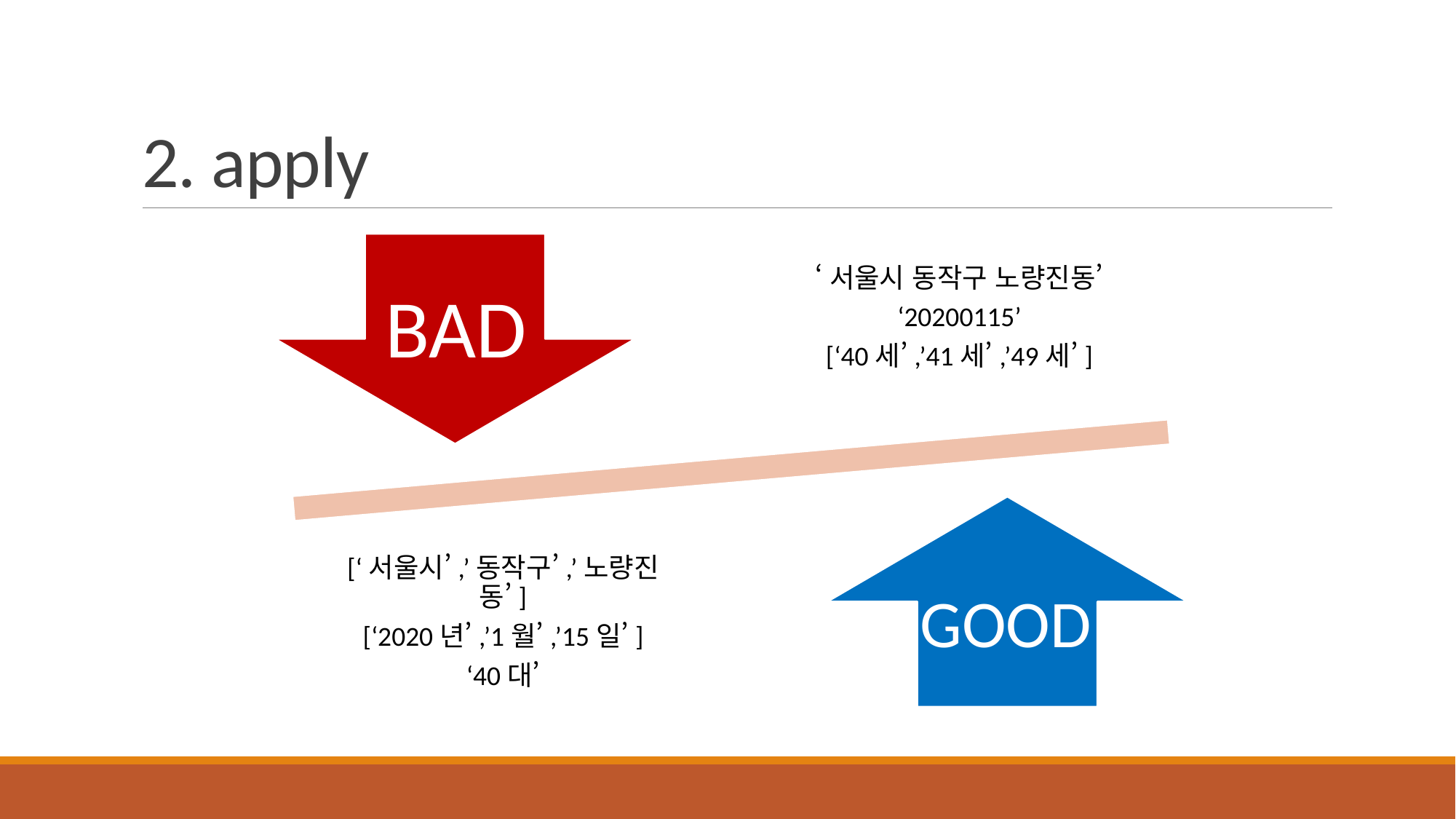

# 2. apply
‘서울시 동작구 노량진동’
‘20200115’
[‘40세’,’41세’,’49세’]
[‘서울시’,’동작구’,’노량진동’]
[‘2020년’,’1월’,’15일’]
‘40대’
BAD
GOOD